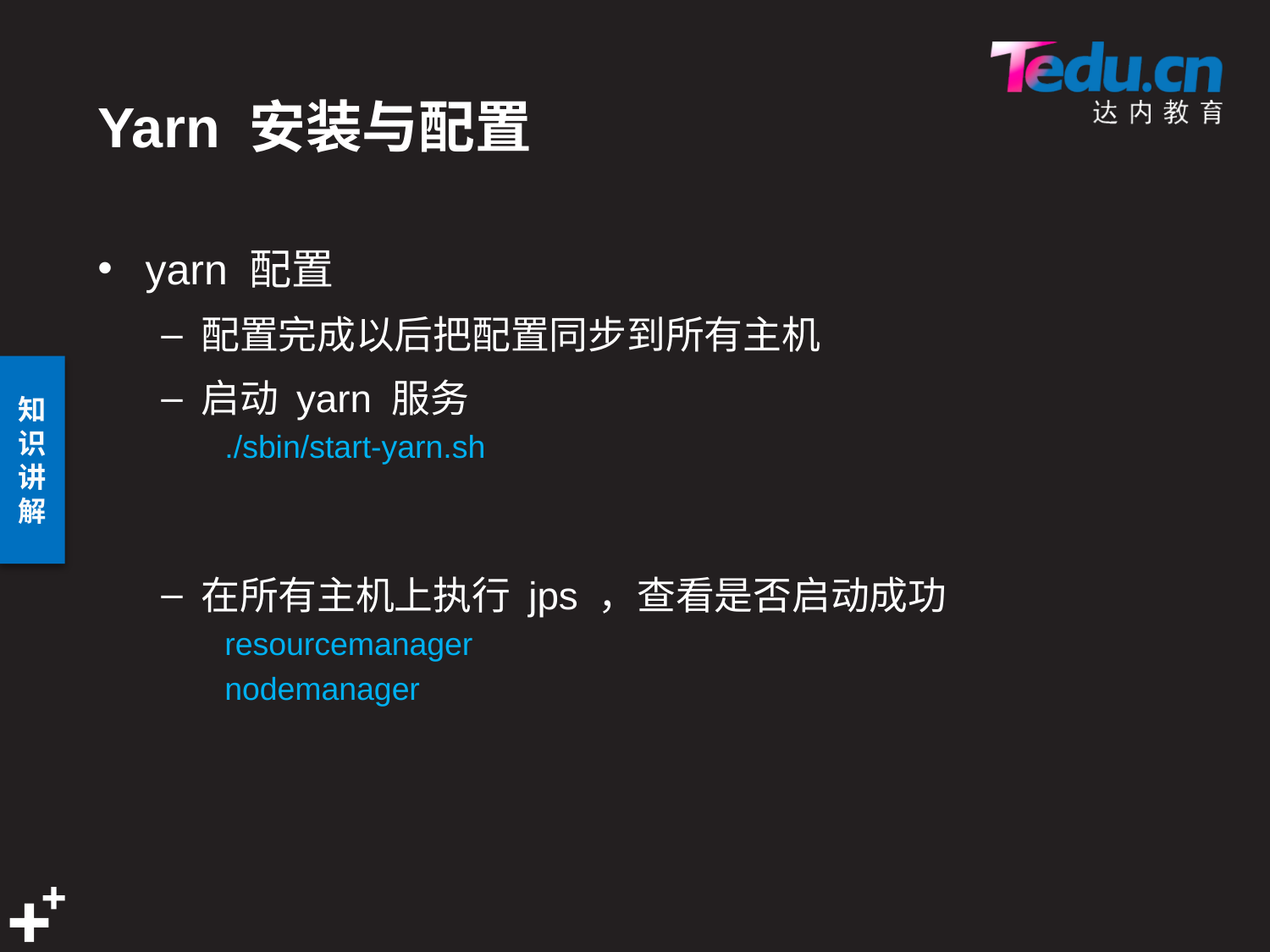

# Yarn 安装与配置
yarn 配置
配置完成以后把配置同步到所有主机
启动 yarn 服务
./sbin/start-yarn.sh

在所有主机上执行 jps ，查看是否启动成功
resourcemanager
nodemanager